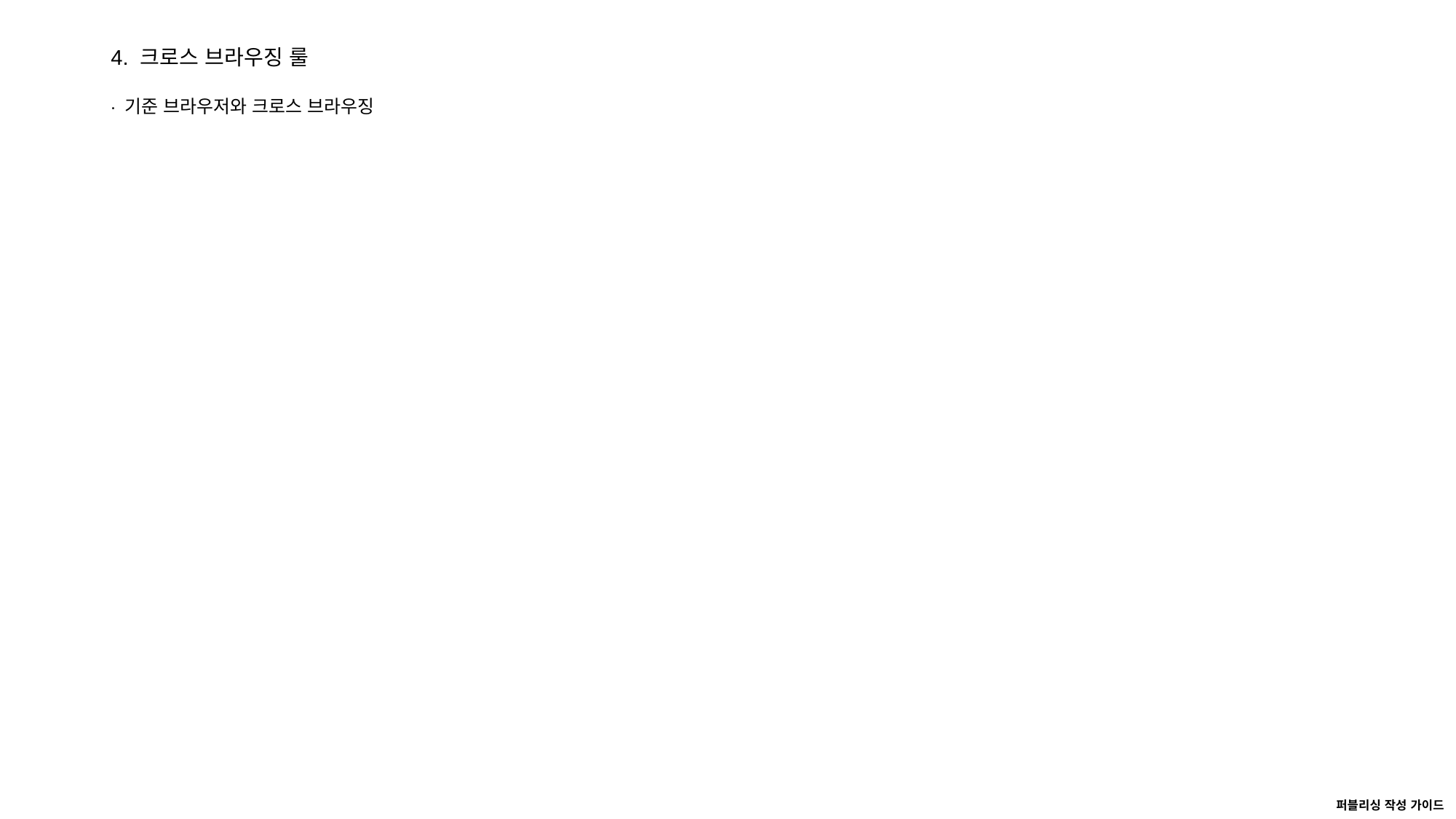

# 4. 크로스 브라우징 룰
기준 브라우저와 크로스 브라우징